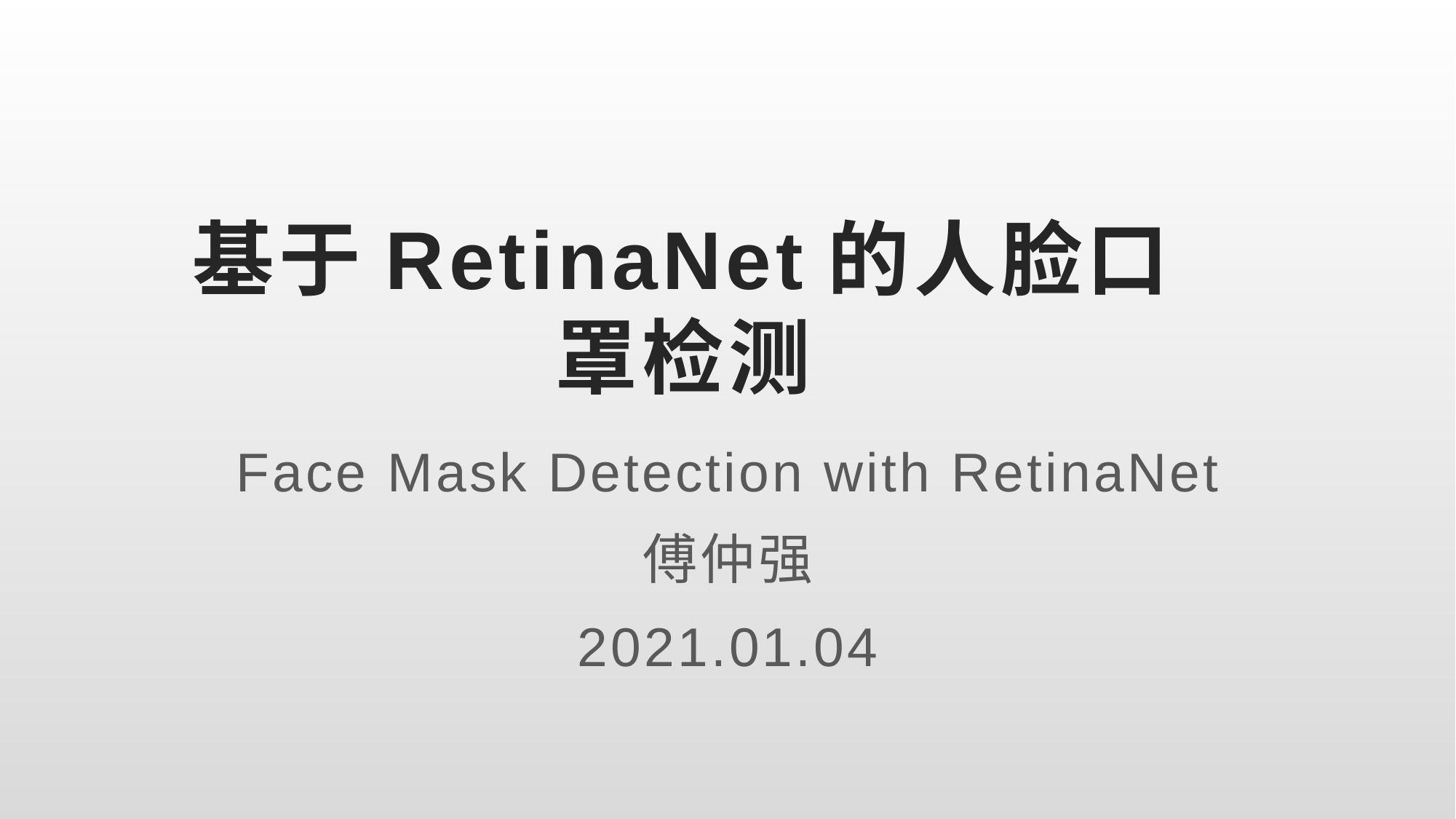

# 基于RetinaNet的人脸口罩检测
Face Mask Detection with RetinaNet
傅仲强
2021.01.04